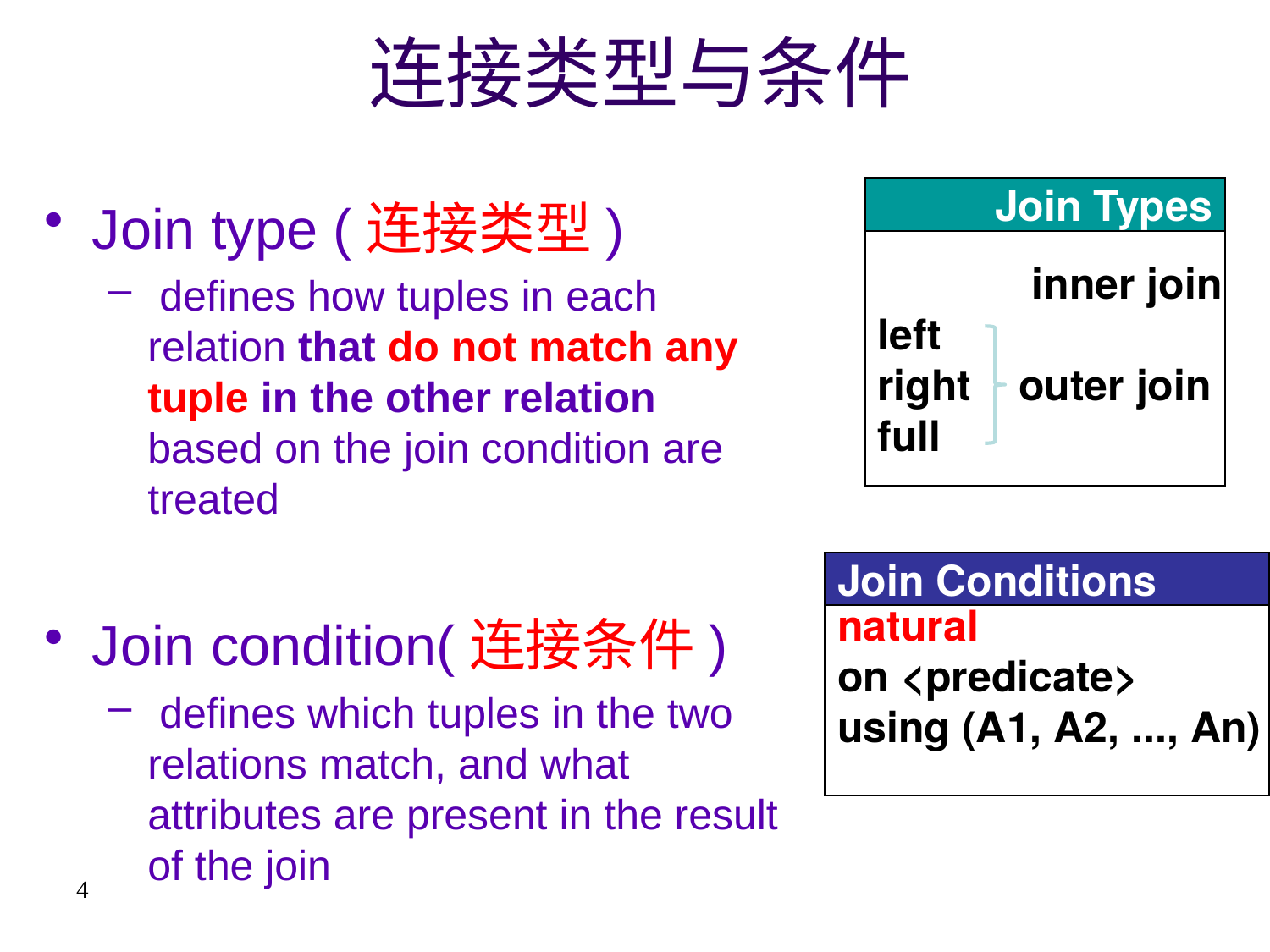

# 连接类型与条件
Join Types
Join type (连接类型)
 defines how tuples in each relation that do not match any tuple in the other relation based on the join condition are treated

Join condition(连接条件)
 defines which tuples in the two relations match, and what attributes are present in the result of the join
             inner join
left
right    outer join
full

Join Conditions
natural
on <predicate>
using (A1, A2, ..., An)

4